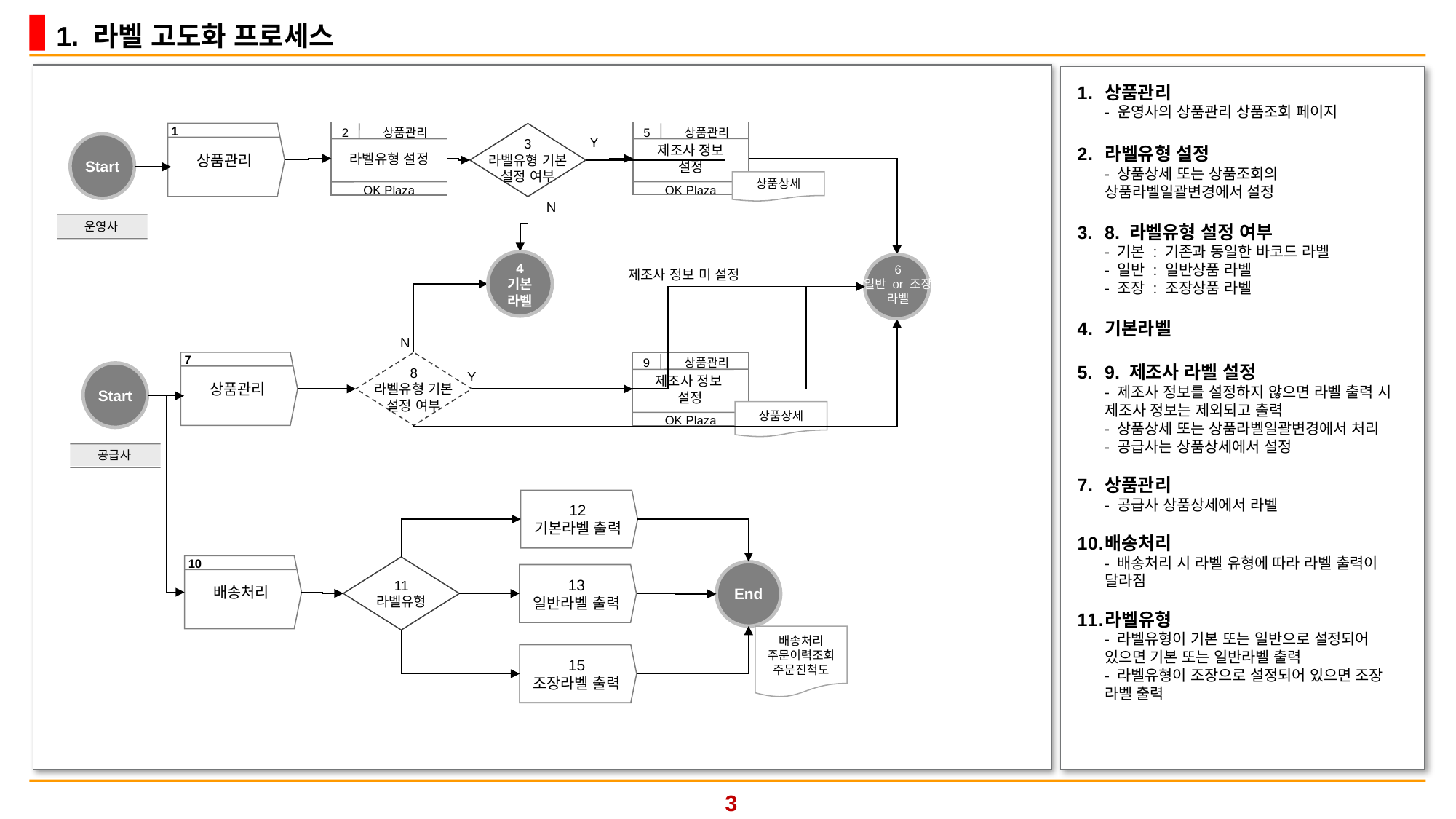

1. 라벨 고도화 프로세스
상품관리
- 운영사의 상품관리 상품조회 페이지
라벨유형 설정
- 상품상세 또는 상품조회의 상품라벨일괄변경에서 설정

8. 라벨유형 설정 여부
- 기본 : 기존과 동일한 바코드 라벨
- 일반 : 일반상품 라벨
- 조장 : 조장상품 라벨

기본라벨

9. 제조사 라벨 설정
- 제조사 정보를 설정하지 않으면 라벨 출력 시 제조사 정보는 제외되고 출력
- 상품상세 또는 상품라벨일괄변경에서 처리
- 공급사는 상품상세에서 설정

상품관리
- 공급사 상품상세에서 라벨

배송처리
- 배송처리 시 라벨 유형에 따라 라벨 출력이 달라짐

라벨유형
- 라벨유형이 기본 또는 일반으로 설정되어 있으면 기본 또는 일반라벨 출력
- 라벨유형이 조장으로 설정되어 있으면 조장 라벨 출력
제조사 정보
설정
라벨유형 설정

상품관리
1

3
라벨유형 기본
설정 여부
5
상품관리
2
상품관리
Y
Start

상품상세

OK Plaza
OK Plaza
N
운영사

4
기본
라벨

6
일반 or 조장
라벨
제조사 정보 미 설정

N
상품관리
7

8
라벨유형 기본
설정 여부
제조사 정보
설정

9
상품관리
Y
Start

상품상세

OK Plaza
공급사

12
기본라벨 출력
배송처리
10

11
라벨유형
End
13
일반라벨 출력
배송처리
주문이력조회
주문진척도
15
조장라벨 출력